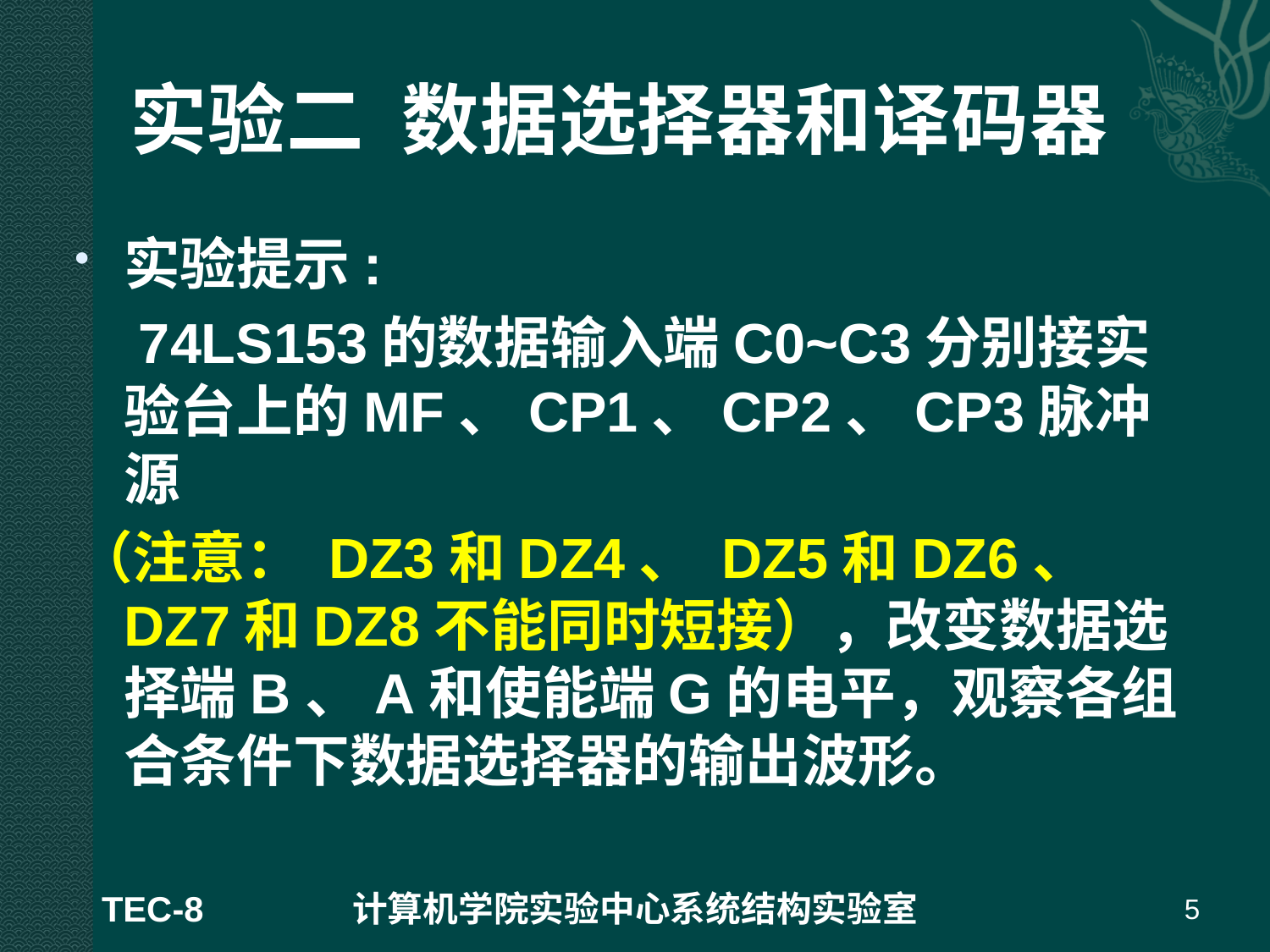

# 实验二  数据选择器和译码器
实验提示:
    74LS153的数据输入端C0~C3分别接实验台上的MF、CP1、CP2、CP3脉冲源
（注意： DZ3和DZ4、 DZ5和DZ6、 DZ7和DZ8不能同时短接），改变数据选择端B、A和使能端G的电平，观察各组合条件下数据选择器的输出波形。
TEC-8
计算机学院实验中心系统结构实验室
5